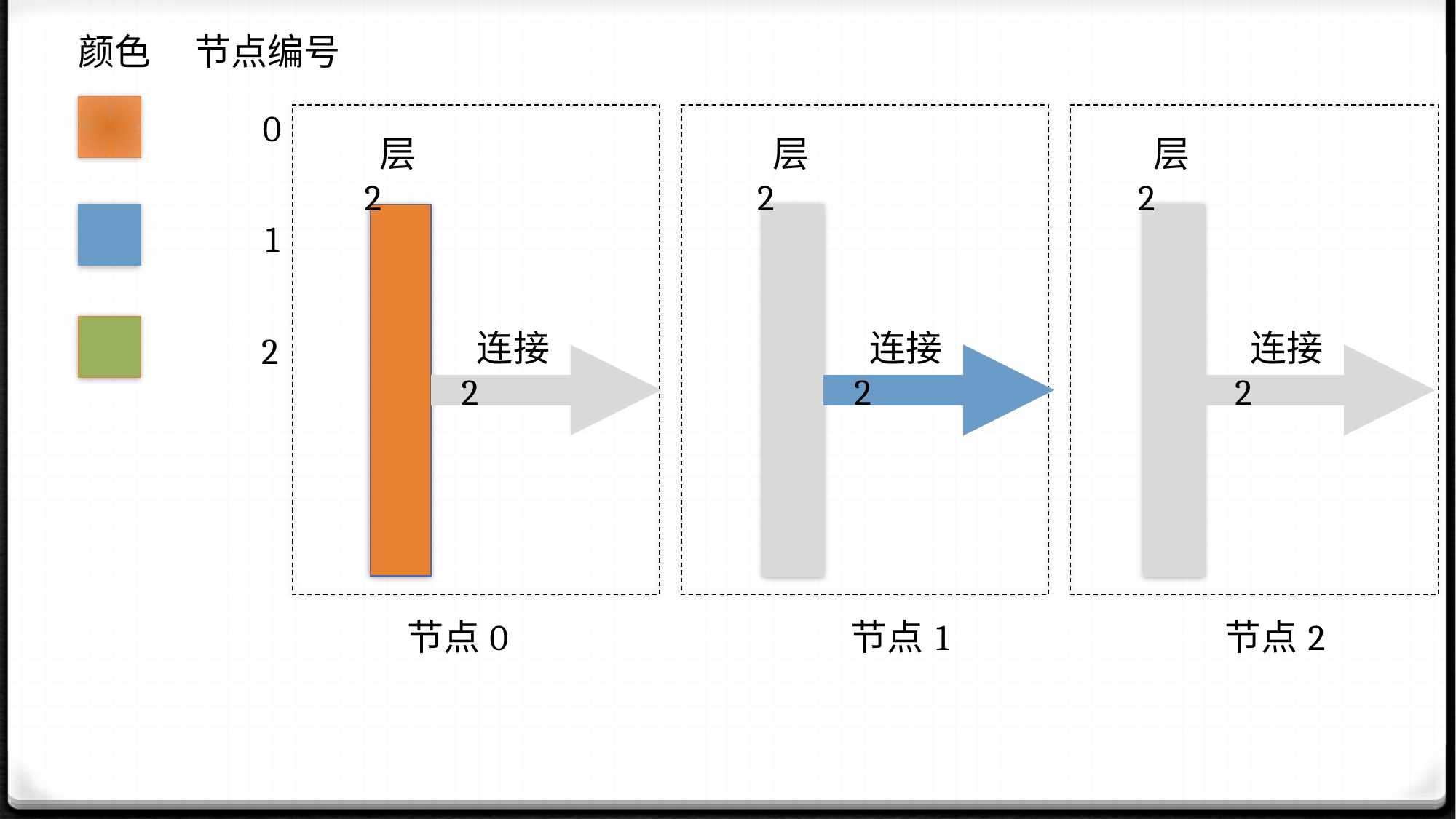

颜色
节点编号

0

 层2
 层2
 层2

1

 连接2
 连接2
 连接2
2
节点0
节点1
节点2